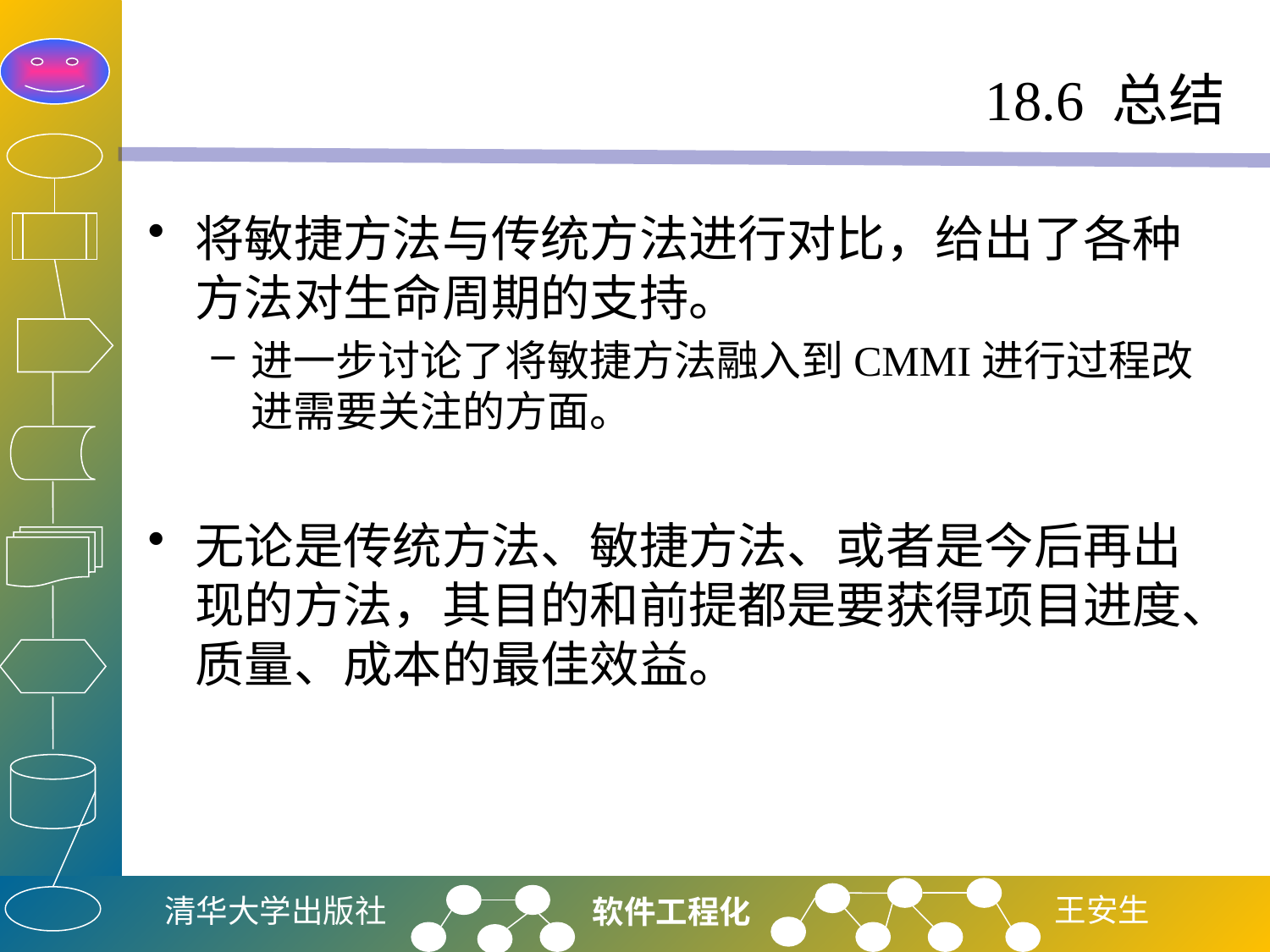

# 18.6 总结
将敏捷方法与传统方法进行对比，给出了各种方法对生命周期的支持。
进一步讨论了将敏捷方法融入到CMMI进行过程改进需要关注的方面。

无论是传统方法、敏捷方法、或者是今后再出现的方法，其目的和前提都是要获得项目进度、质量、成本的最佳效益。